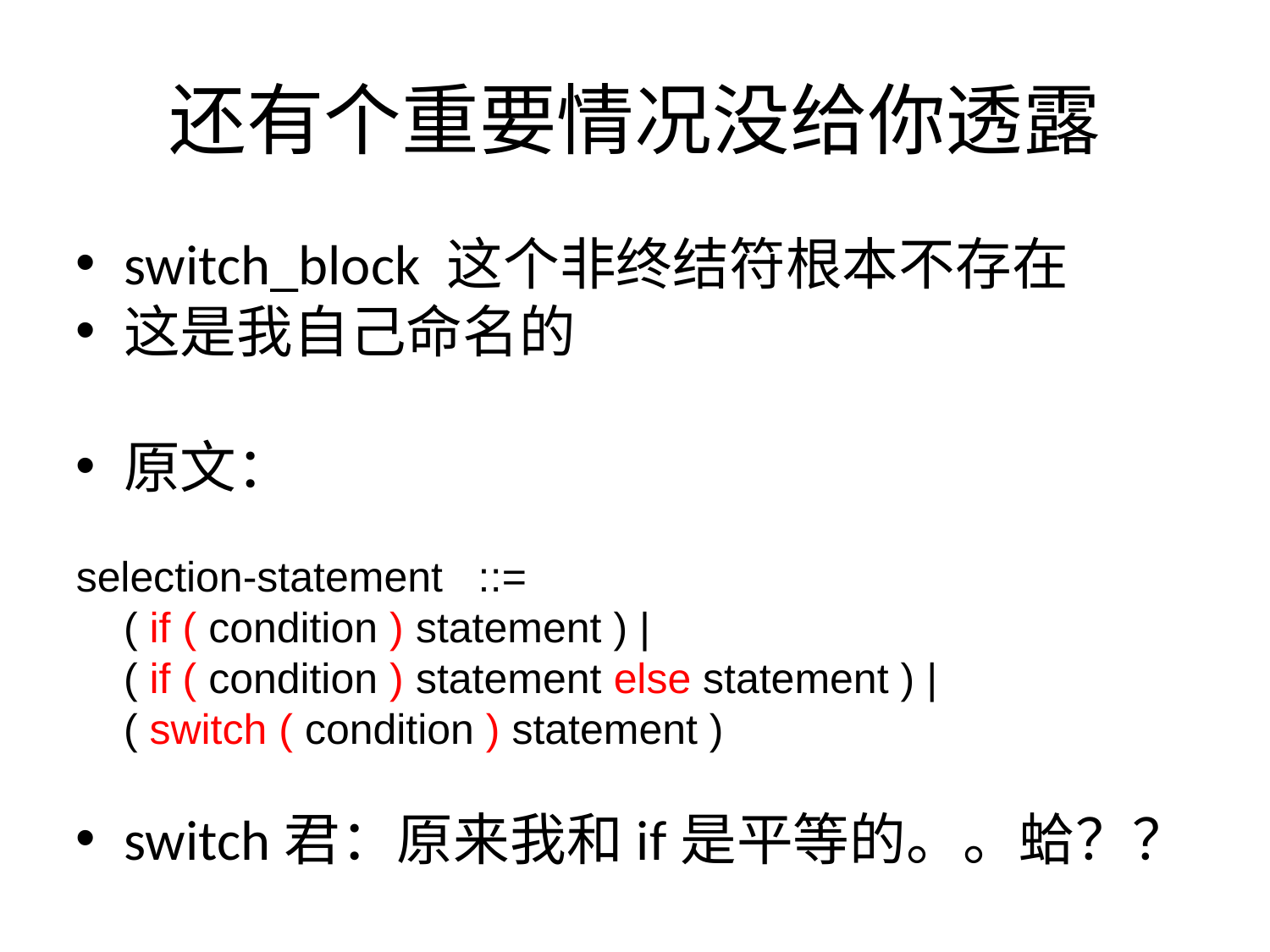

还有个重要情况没给你透露
switch_block 这个非终结符根本不存在
这是我自己命名的

原文：

selection-statement   ::=
 	( if ( condition ) statement ) |
 	( if ( condition ) statement else statement ) |
 	( switch ( condition ) statement )

switch君：原来我和if是平等的。。蛤？？